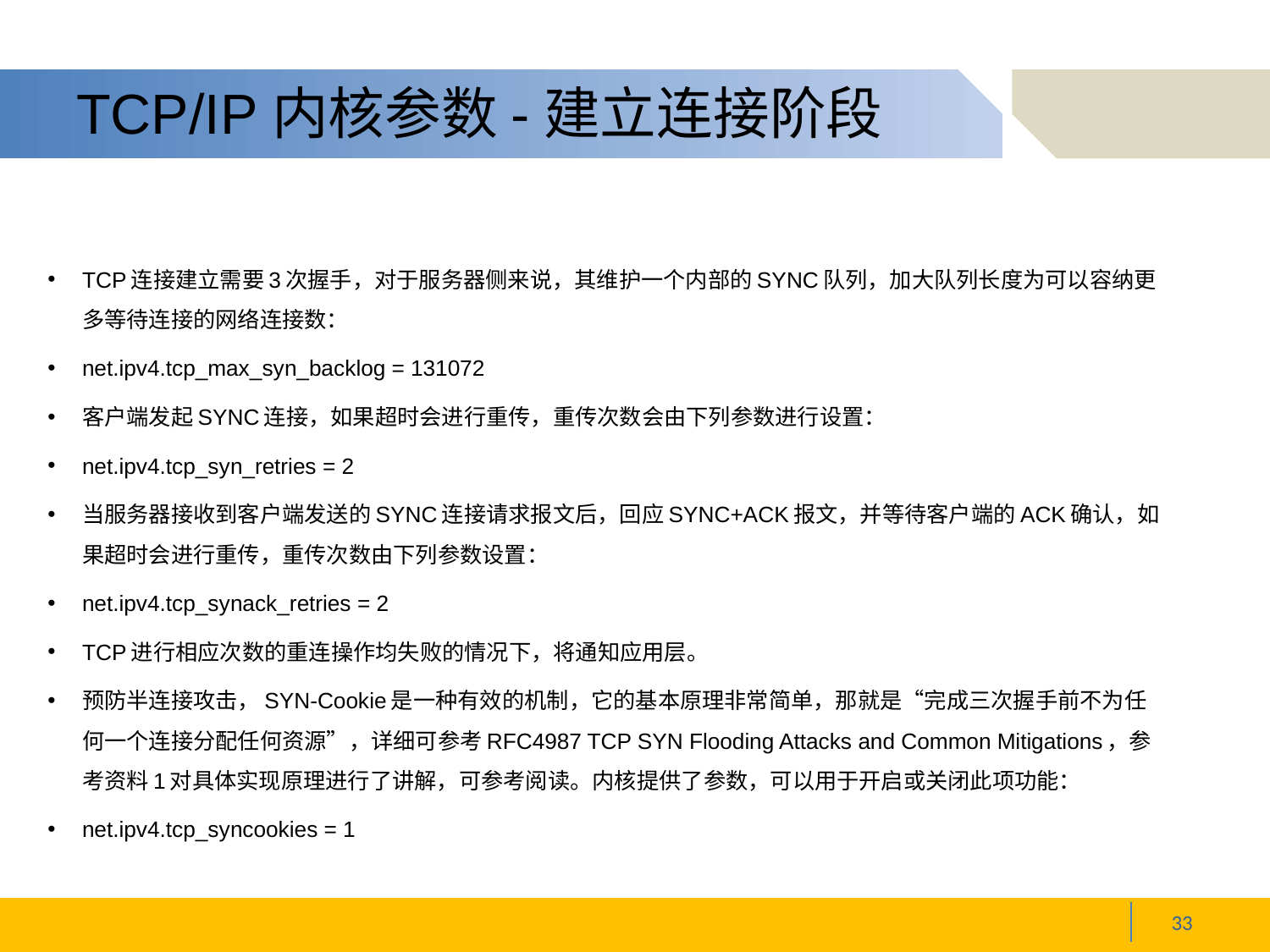

# TCP/IP内核参数-建立连接阶段
TCP连接建立需要3次握手，对于服务器侧来说，其维护一个内部的SYNC队列，加大队列长度为可以容纳更多等待连接的网络连接数：
net.ipv4.tcp_max_syn_backlog = 131072
客户端发起SYNC连接，如果超时会进行重传，重传次数会由下列参数进行设置：
net.ipv4.tcp_syn_retries = 2
当服务器接收到客户端发送的SYNC连接请求报文后，回应SYNC+ACK报文，并等待客户端的ACK确认，如果超时会进行重传，重传次数由下列参数设置：
net.ipv4.tcp_synack_retries = 2
TCP进行相应次数的重连操作均失败的情况下，将通知应用层。
预防半连接攻击，SYN-Cookie是一种有效的机制，它的基本原理非常简单，那就是“完成三次握手前不为任何一个连接分配任何资源”，详细可参考RFC4987 TCP SYN Flooding Attacks and Common Mitigations，参考资料1对具体实现原理进行了讲解，可参考阅读。内核提供了参数，可以用于开启或关闭此项功能：
net.ipv4.tcp_syncookies = 1
33